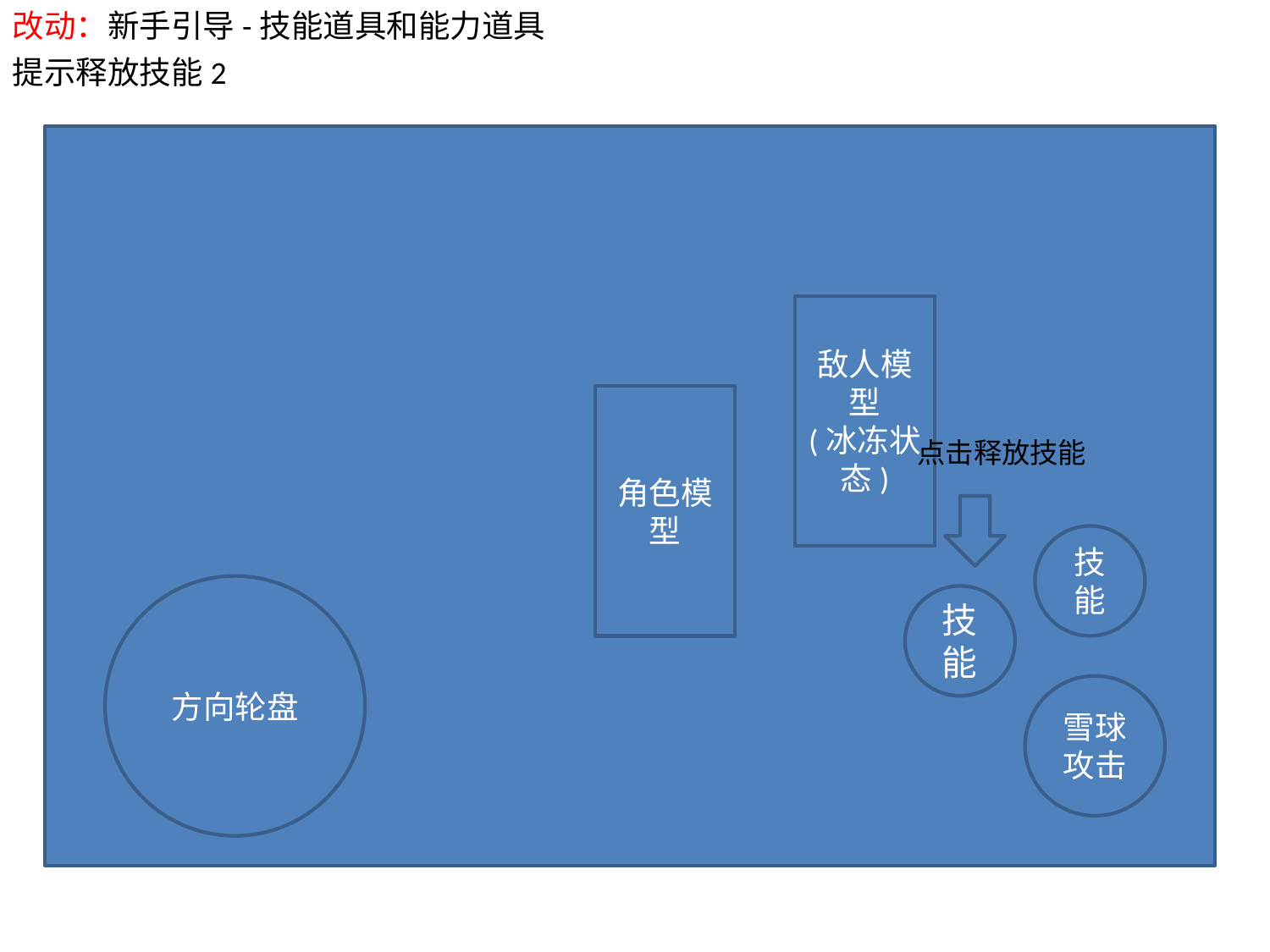

改动：新手引导-技能道具和能力道具
提示释放技能2

敌人模型
(冰冻状态)
角色模型
点击释放技能

技能
方向轮盘
技能
雪球攻击